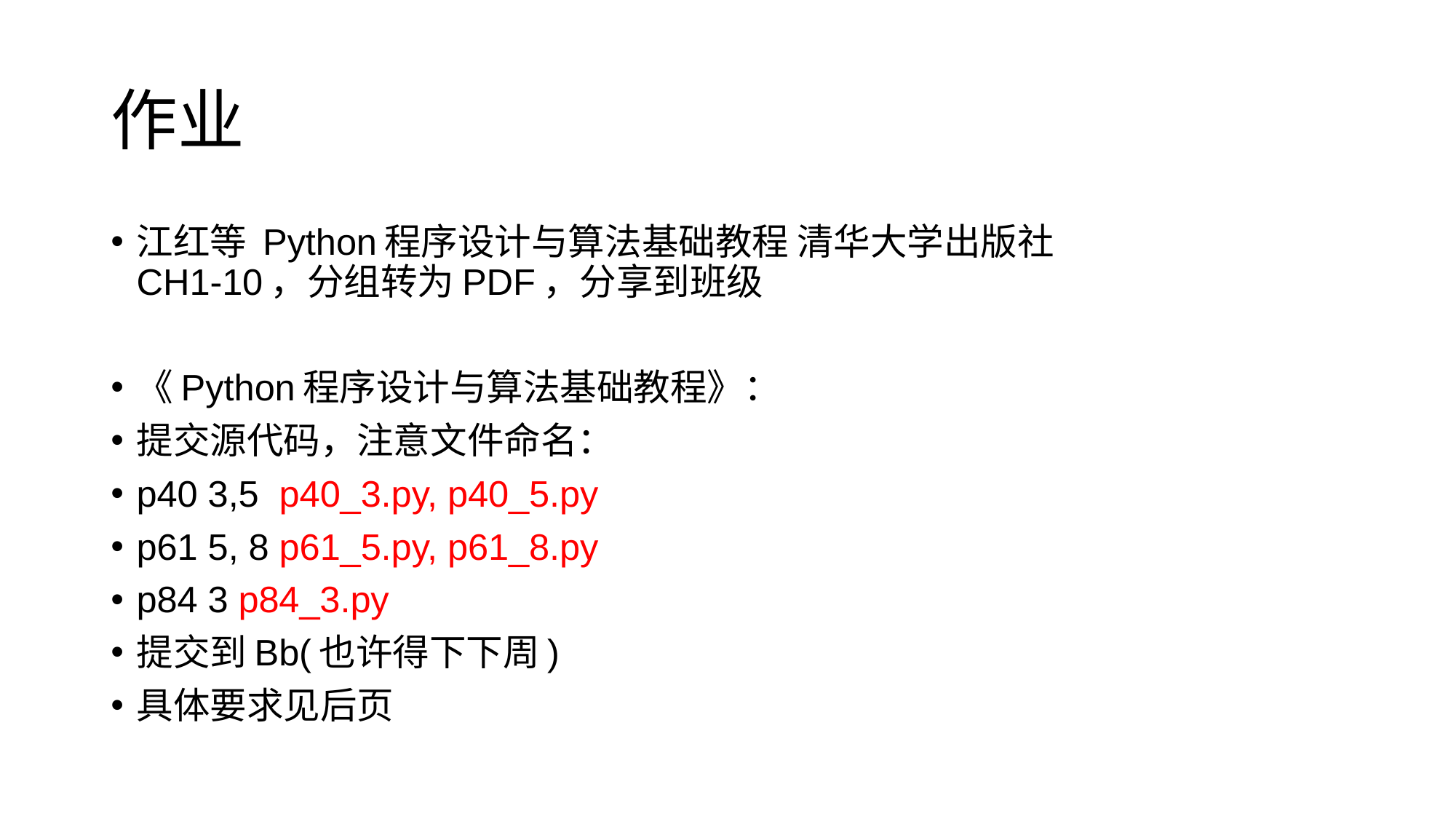

# 作业
江红等 Python程序设计与算法基础教程 清华大学出版社
CH1-10，分组转为PDF，分享到班级

《Python程序设计与算法基础教程》：
提交源代码，注意文件命名：
p40 3,5  p40_3.py, p40_5.py
p61 5, 8 p61_5.py, p61_8.py
p84 3 p84_3.py
提交到Bb(也许得下下周)
具体要求见后页